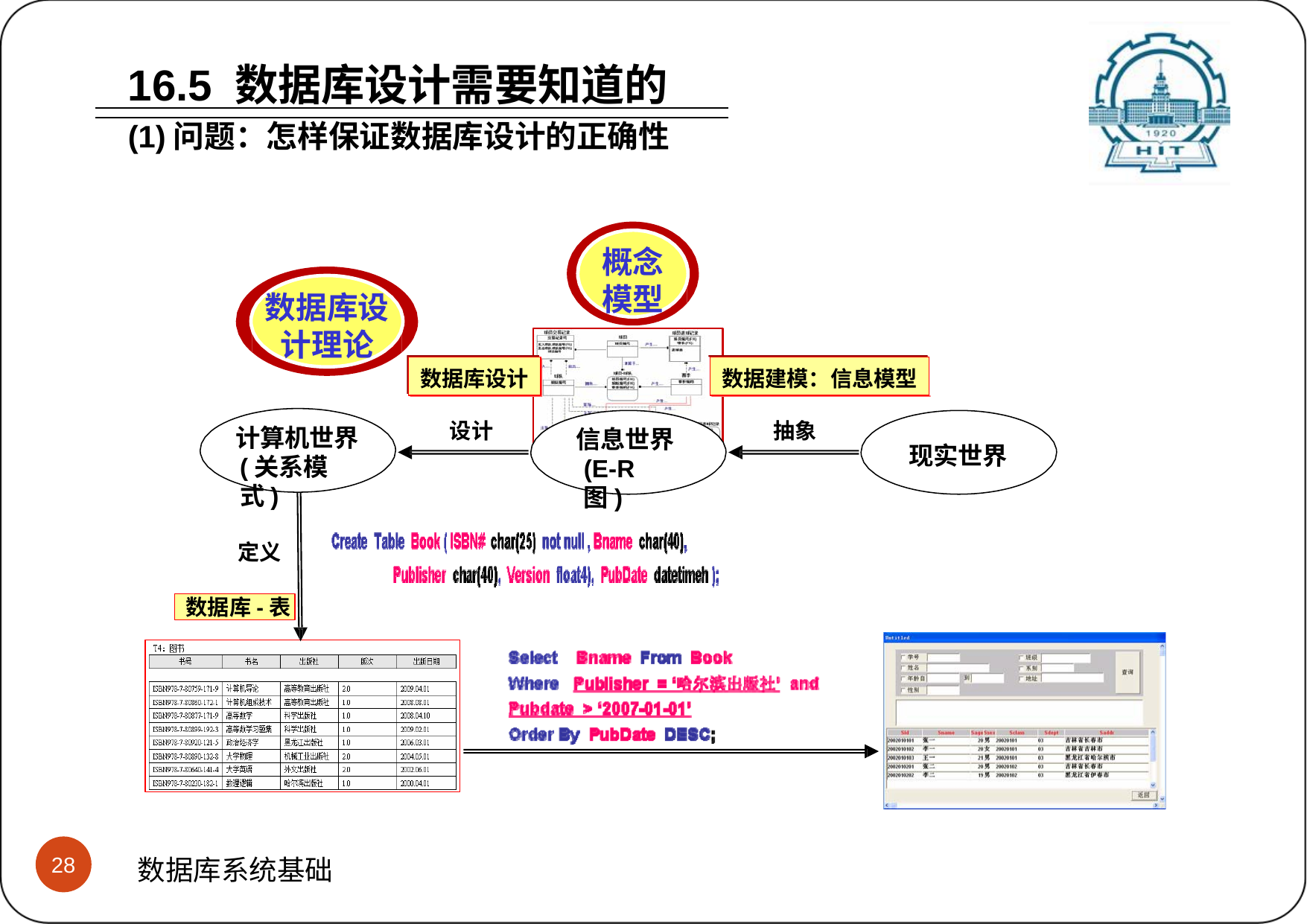

# 16.5 数据库设计需要知道的
(1)问题：怎样保证数据库设计的正确性?

概念 模型

数据库设 计理论

数据库设计
数据建模：信息模型

设计
抽象
计算机世界
(关系模式)
信息世界
(E-R图)

现实世界

定义
数据库-表